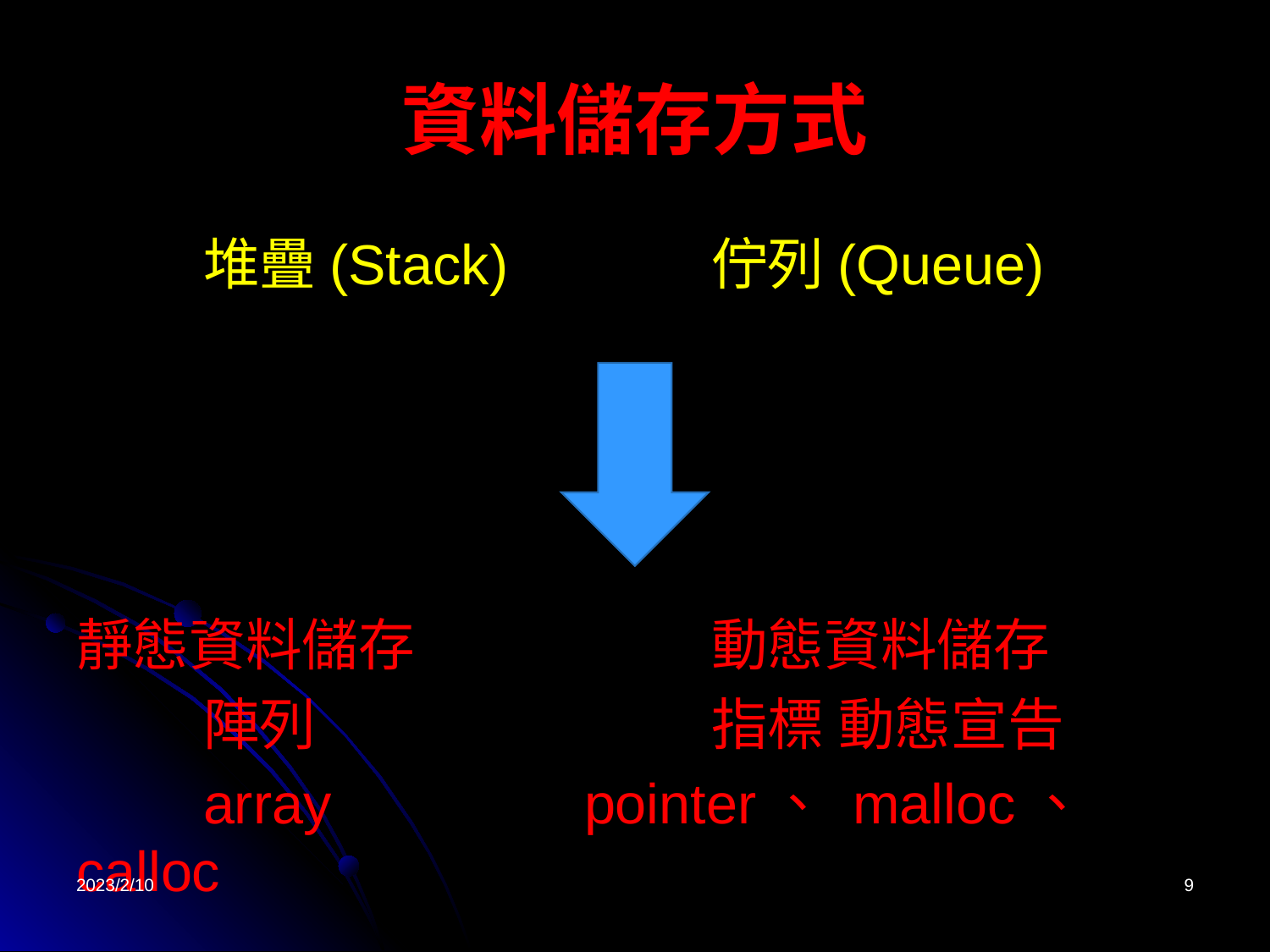

# 資料儲存方式
	堆疊(Stack)		佇列(Queue)

靜態資料儲存			動態資料儲存
	陣列				指標	動態宣告
	array		pointer、 malloc、 calloc
2023/2/10
9